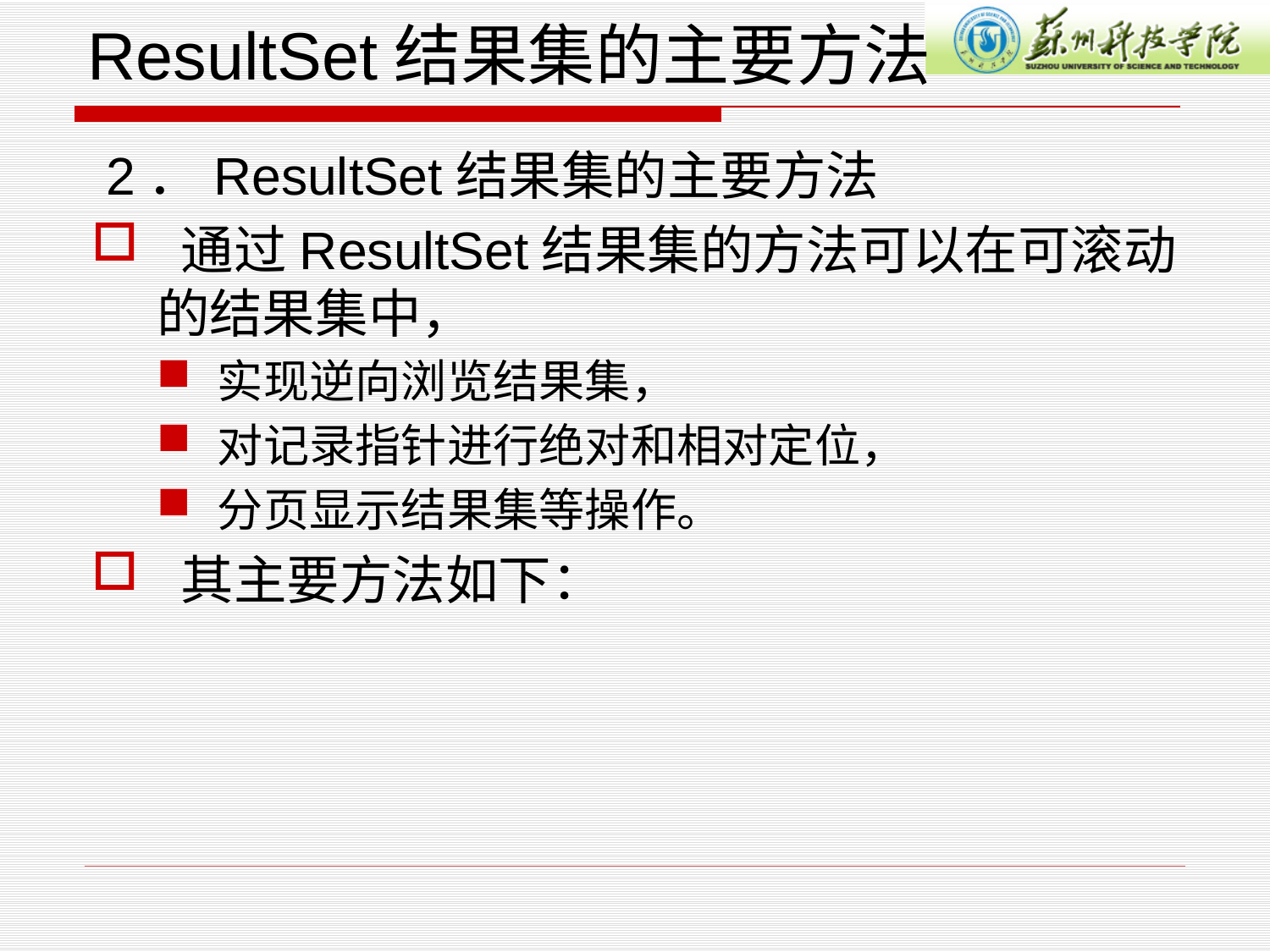

# ResultSet结果集的主要方法
 2．ResultSet结果集的主要方法
 通过ResultSet结果集的方法可以在可滚动的结果集中，
实现逆向浏览结果集，
对记录指针进行绝对和相对定位，
分页显示结果集等操作。
 其主要方法如下：